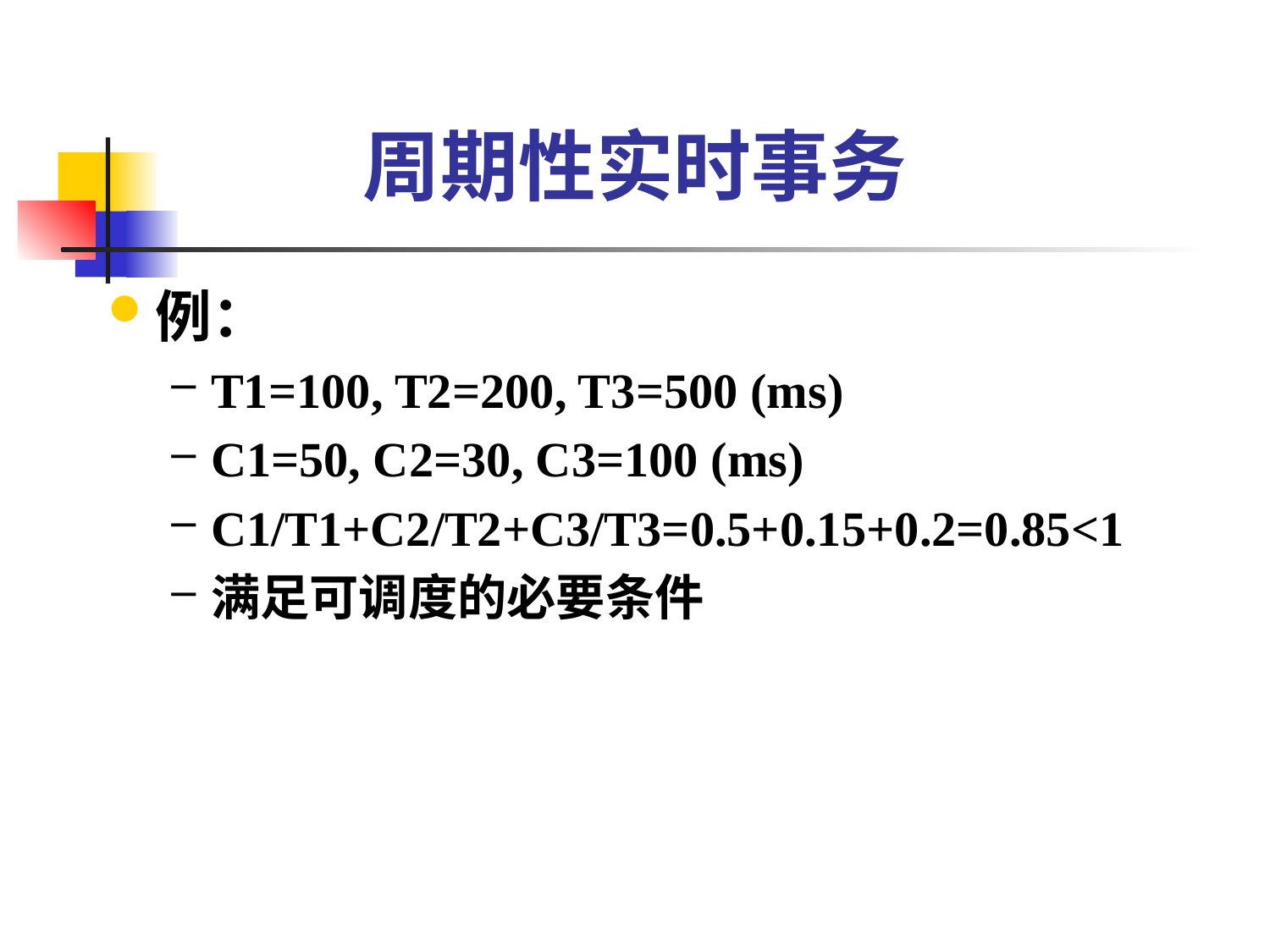

周期性实时事务
例：
T1=100, T2=200, T3=500 (ms)
C1=50, C2=30, C3=100 (ms)
C1/T1+C2/T2+C3/T3=0.5+0.15+0.2=0.85<1
满足可调度的必要条件